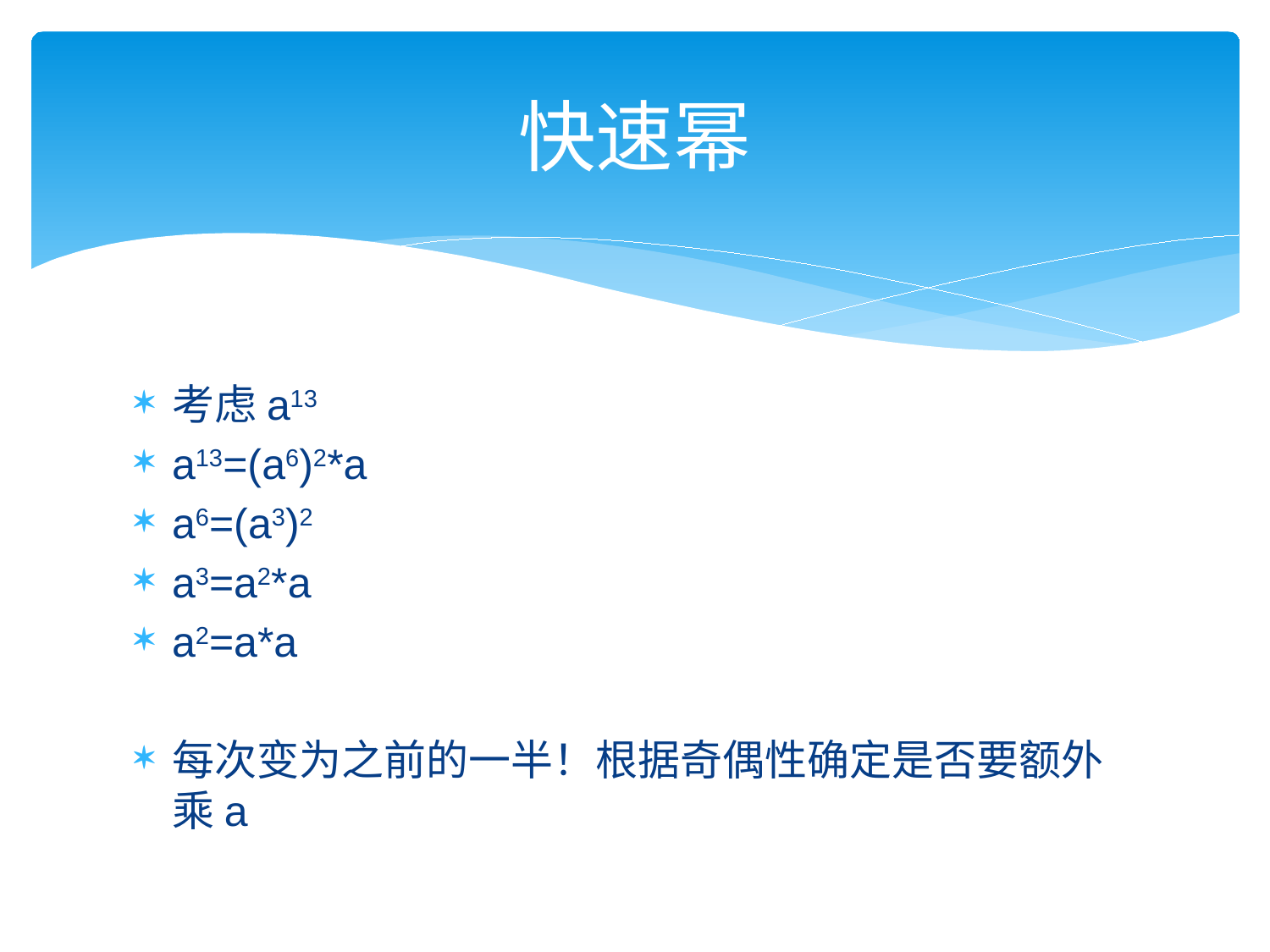

# 快速幂
考虑a13
a13=(a6)2*a
a6=(a3)2
a3=a2*a
a2=a*a

每次变为之前的一半！根据奇偶性确定是否要额外乘a